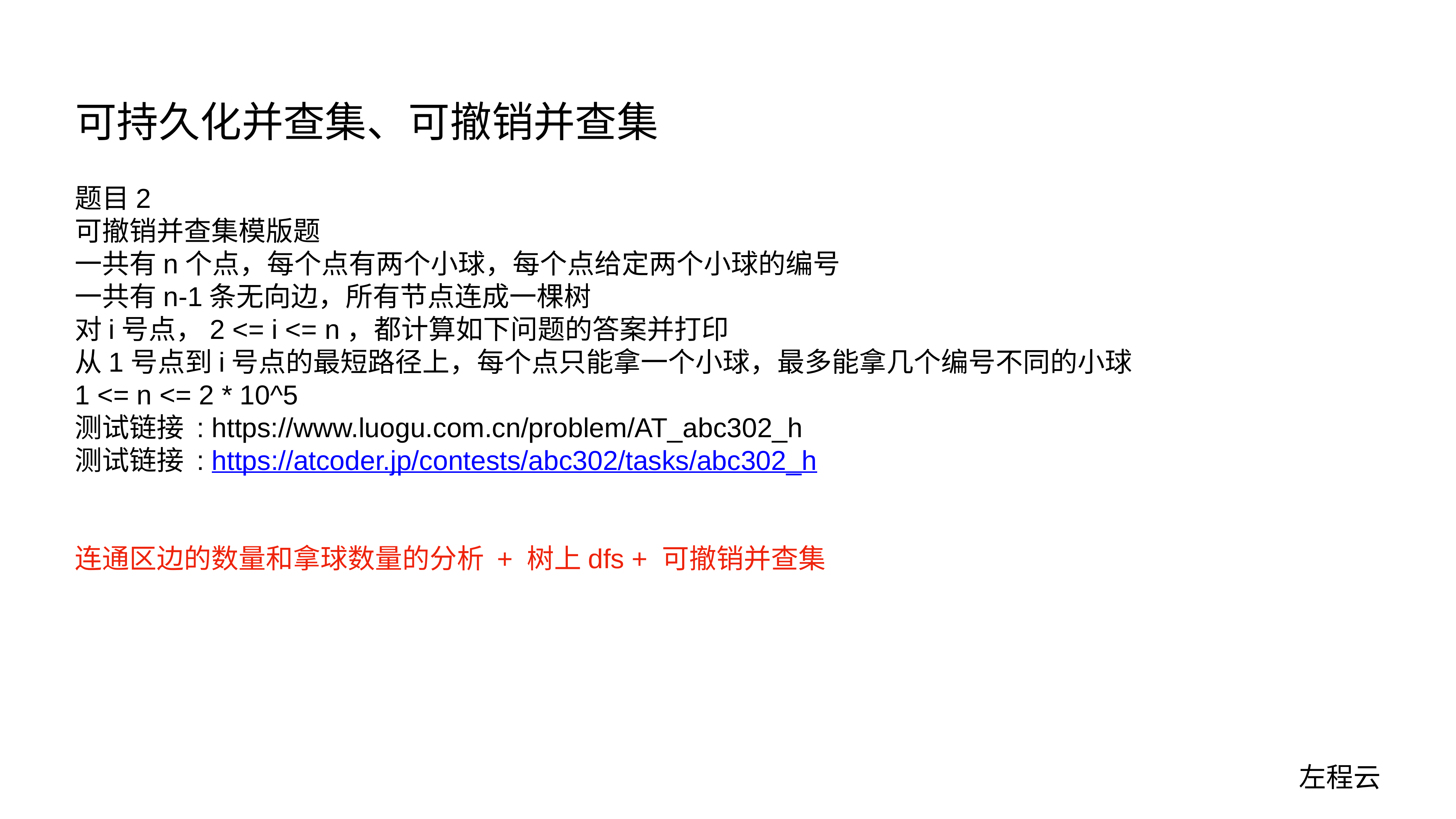

# 可持久化并查集、可撤销并查集
题目2
可撤销并查集模版题
一共有n个点，每个点有两个小球，每个点给定两个小球的编号
一共有n-1条无向边，所有节点连成一棵树
对i号点，2 <= i <= n，都计算如下问题的答案并打印
从1号点到i号点的最短路径上，每个点只能拿一个小球，最多能拿几个编号不同的小球
1 <= n <= 2 * 10^5
测试链接 : https://www.luogu.com.cn/problem/AT_abc302_h
测试链接 : https://atcoder.jp/contests/abc302/tasks/abc302_h

连通区边的数量和拿球数量的分析 + 树上dfs + 可撤销并查集
左程云